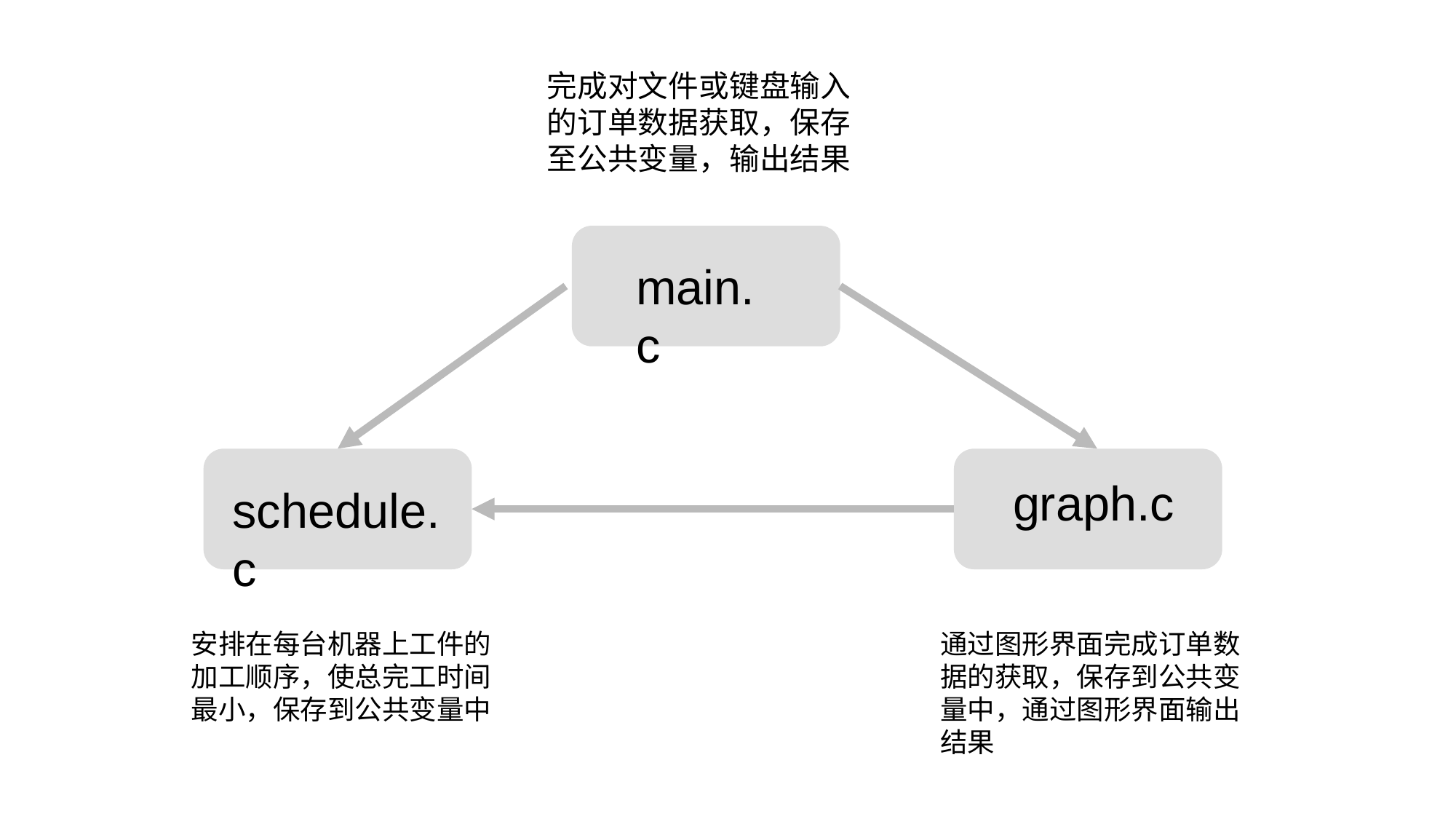

完成对文件或键盘输入的订单数据获取，保存至公共变量，输出结果

main.c

graph.c
schedule.c
安排在每台机器上工件的加工顺序，使总完工时间最小，保存到公共变量中
通过图形界面完成订单数据的获取，保存到公共变量中，通过图形界面输出结果